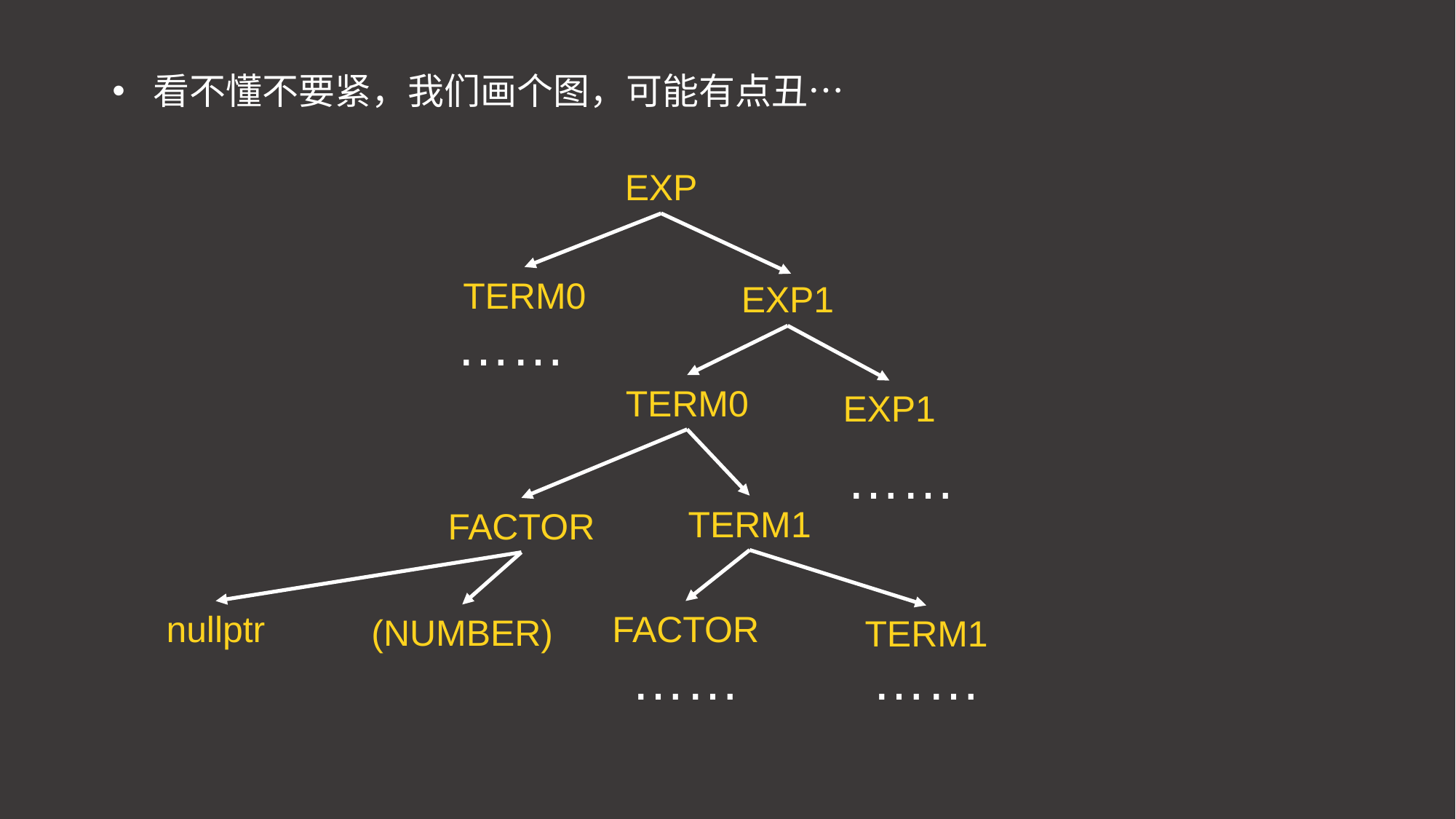

看不懂不要紧，我们画个图，可能有点丑…
EXP
TERM0
EXP1
……
TERM0
EXP1
……
TERM1
FACTOR
nullptr
FACTOR
(NUMBER)
TERM1
……
……